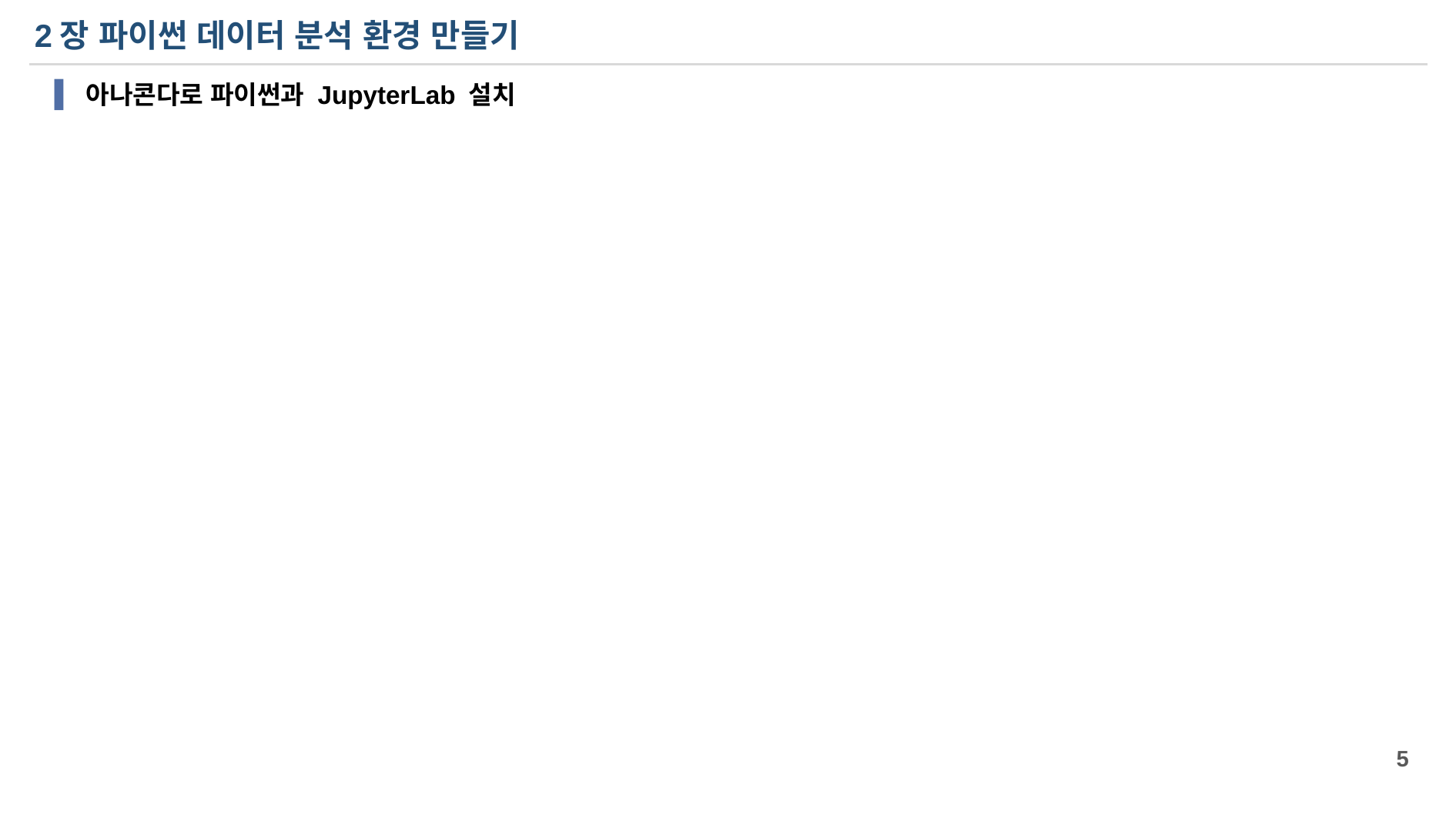

# 2장 파이썬 데이터 분석 환경 만들기
아나콘다로 파이썬과 JupyterLab 설치
5